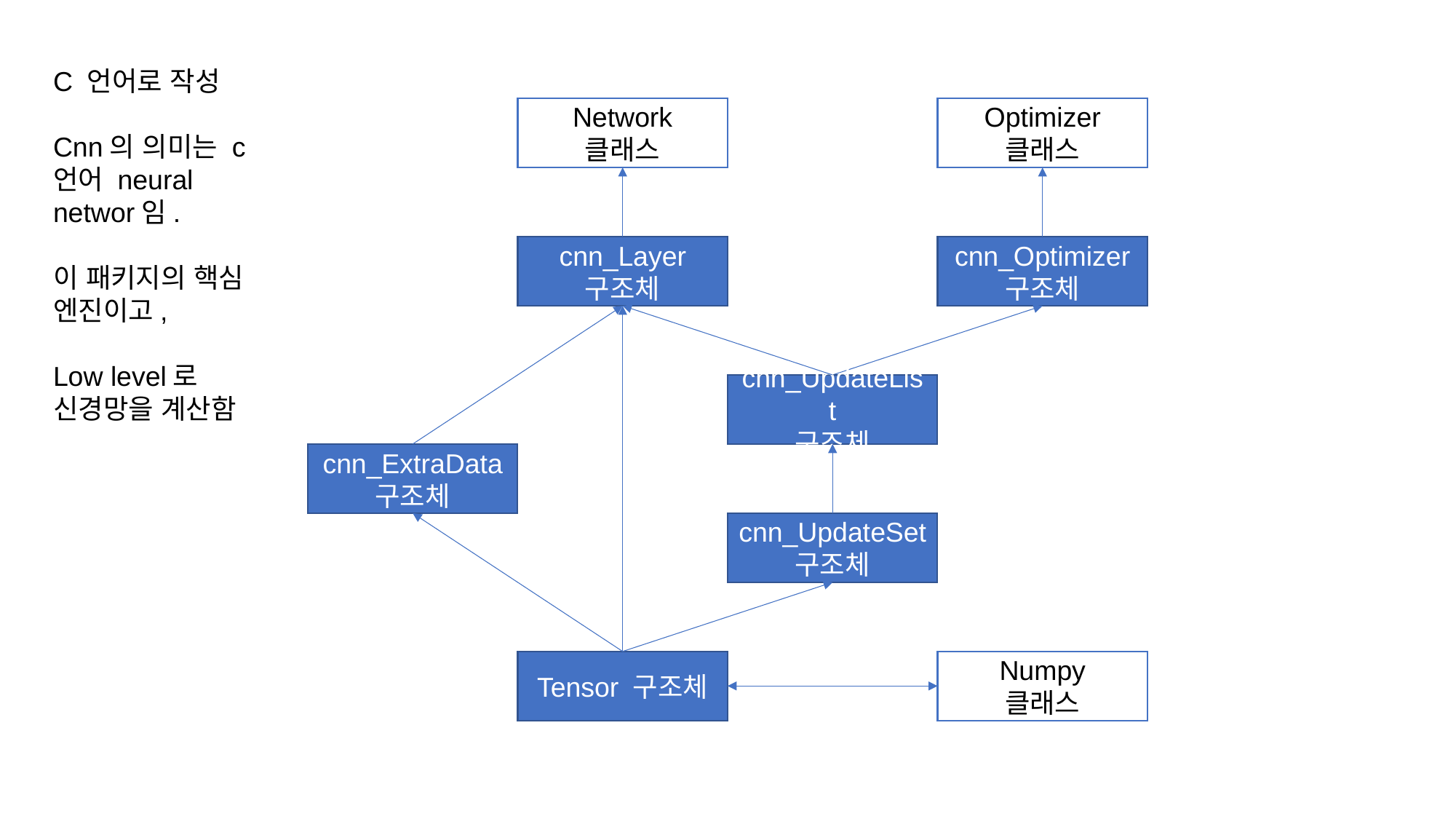

C 언어로 작성

Cnn의 의미는 c언어 neural networ임.

이 패키지의 핵심 엔진이고,

Low level로 신경망을 계산함
Network
클래스
Optimizer
클래스
cnn_Optimizer
구조체
cnn_Layer
구조체
cnn_UpdateList
구조체
cnn_ExtraData
구조체
cnn_UpdateSet
구조체
Tensor 구조체
Numpy
클래스